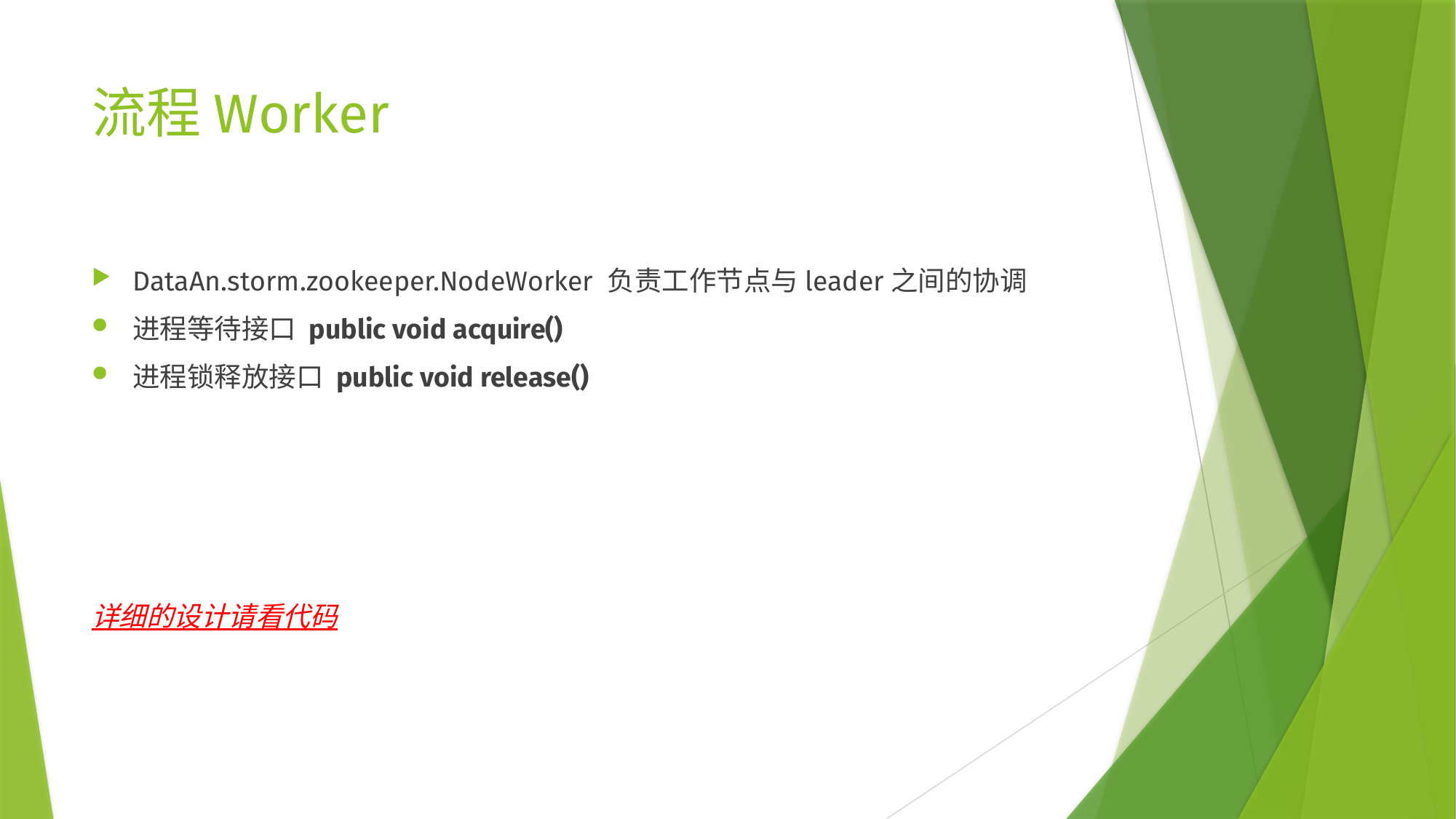

# 流程Worker
DataAn.storm.zookeeper.NodeWorker 负责工作节点与leader之间的协调
进程等待接口 public void acquire()
进程锁释放接口 public void release()

详细的设计请看代码